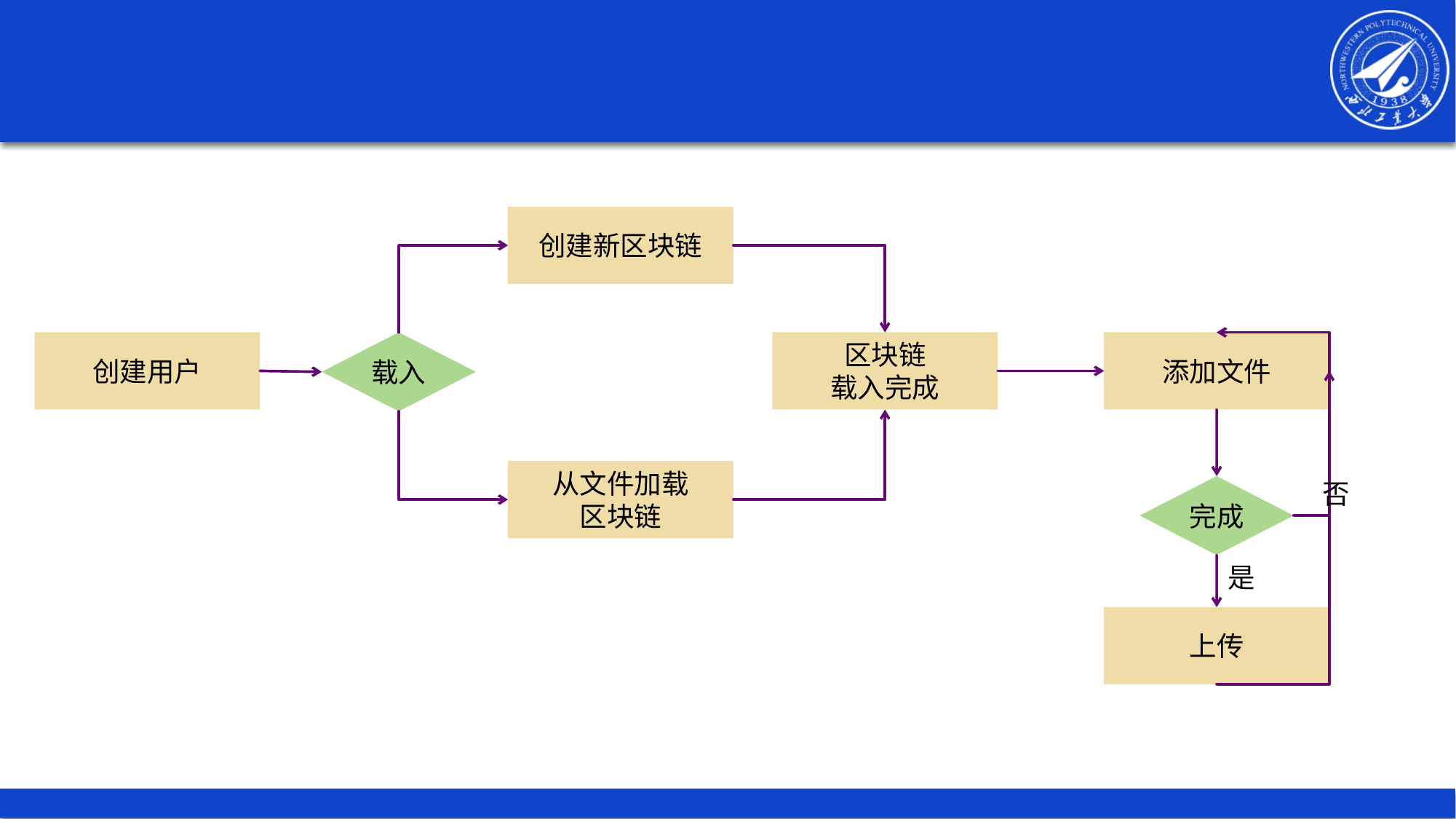

创建新区块链

创建用户
载入
区块链
载入完成
添加文件
从文件加载
区块链
否
完成
是
上传